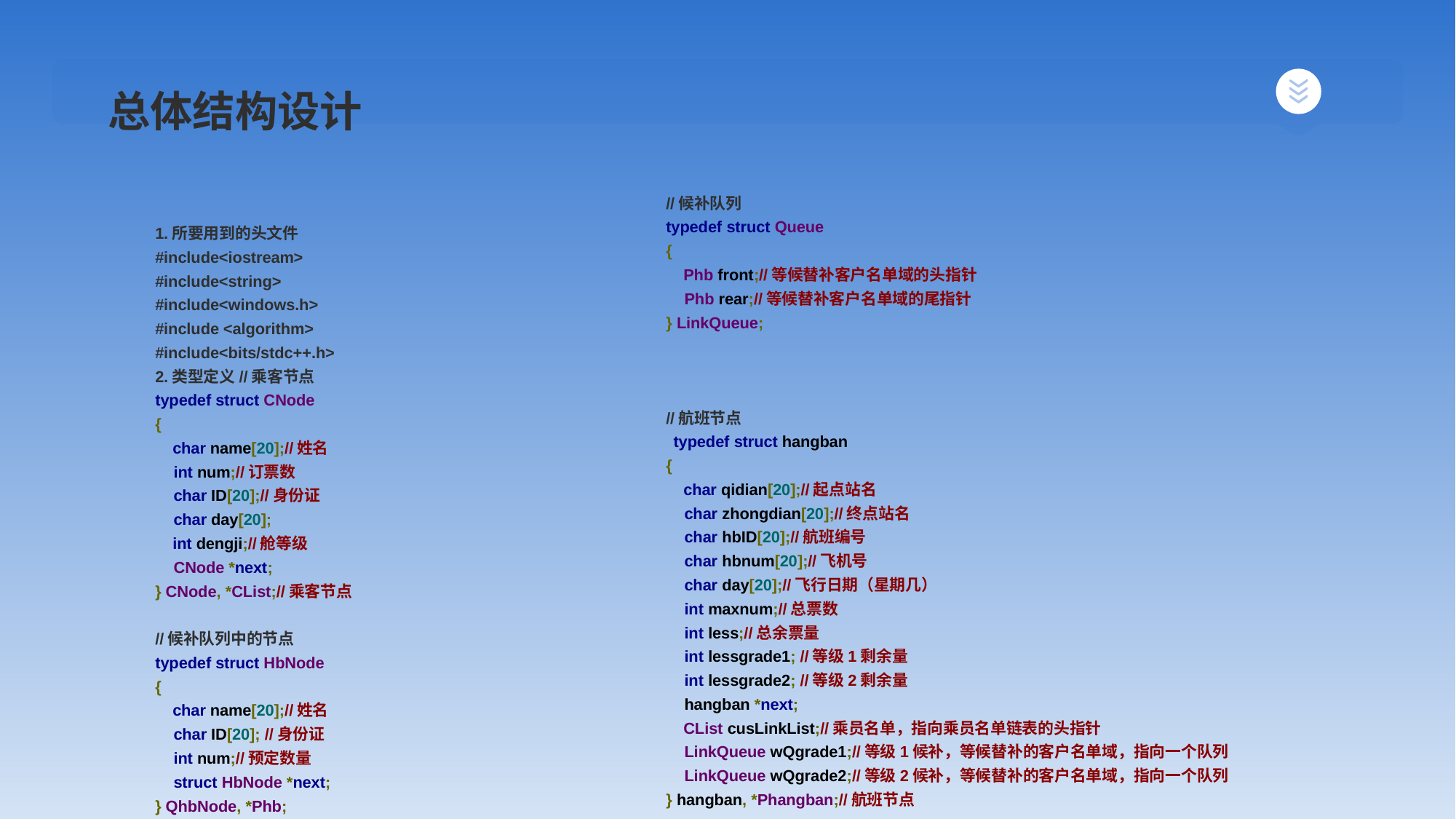

总体结构设计
# 1.所要用到的头文件 #include<iostream> #include<string> #include<windows.h> #include <algorithm> #include<bits/stdc++.h> 2.类型定义//乘客节点 typedef struct CNode { char name[20];//姓名 int num;//订票数 char ID[20];//身份证 char day[20]; int dengji;//舱等级 CNode *next; } CNode, *CList;//乘客节点 //候补队列中的节点 typedef struct HbNode { char name[20];//姓名 char ID[20]; //身份证 int num;//预定数量 struct HbNode *next; } QhbNode, *Phb;
//候补队列
typedef struct Queue
{
    Phb front;//等候替补客户名单域的头指针
    Phb rear;//等候替补客户名单域的尾指针
} LinkQueue;
//航班节点
 typedef struct hangban
{
    char qidian[20];//起点站名
    char zhongdian[20];//终点站名
    char hbID[20];//航班编号
    char hbnum[20];//飞机号
    char day[20];//飞行日期（星期几）
    int maxnum;//总票数
    int less;//总余票量
    int lessgrade1; //等级1剩余量
    int lessgrade2; //等级2剩余量
    hangban *next;
    CList cusLinkList;//乘员名单，指向乘员名单链表的头指针
    LinkQueue wQgrade1;//等级1候补，等候替补的客户名单域，指向一个队列
    LinkQueue wQgrade2;//等级2候补，等候替补的客户名单域，指向一个队列
} hangban, *Phangban;//航班节点